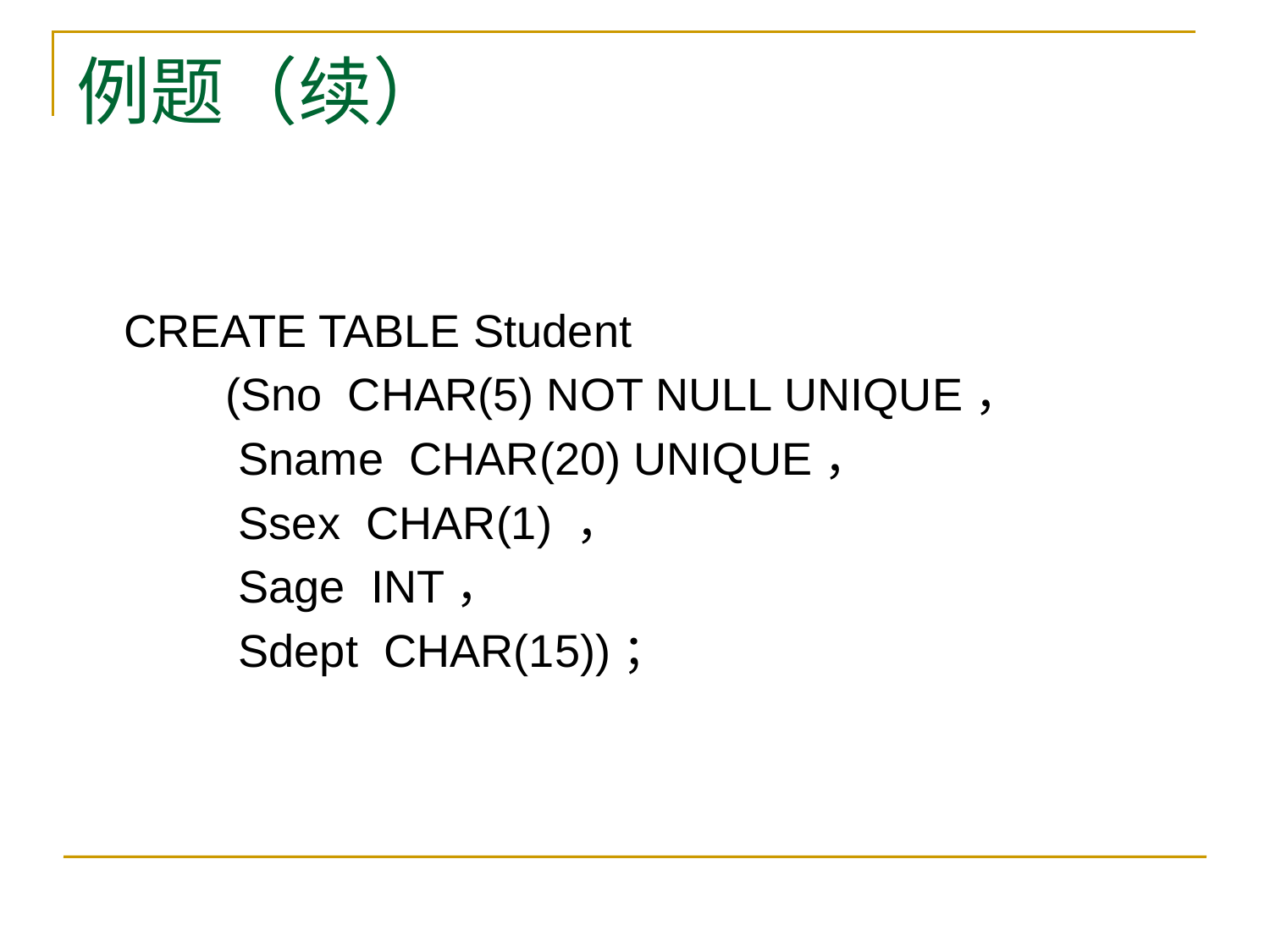

# 例题（续）

CREATE TABLE Student
        (Sno  CHAR(5) NOT NULL UNIQUE，
         Sname  CHAR(20) UNIQUE，
         Ssex  CHAR(1) ，
         Sage  INT，
         Sdept  CHAR(15))；